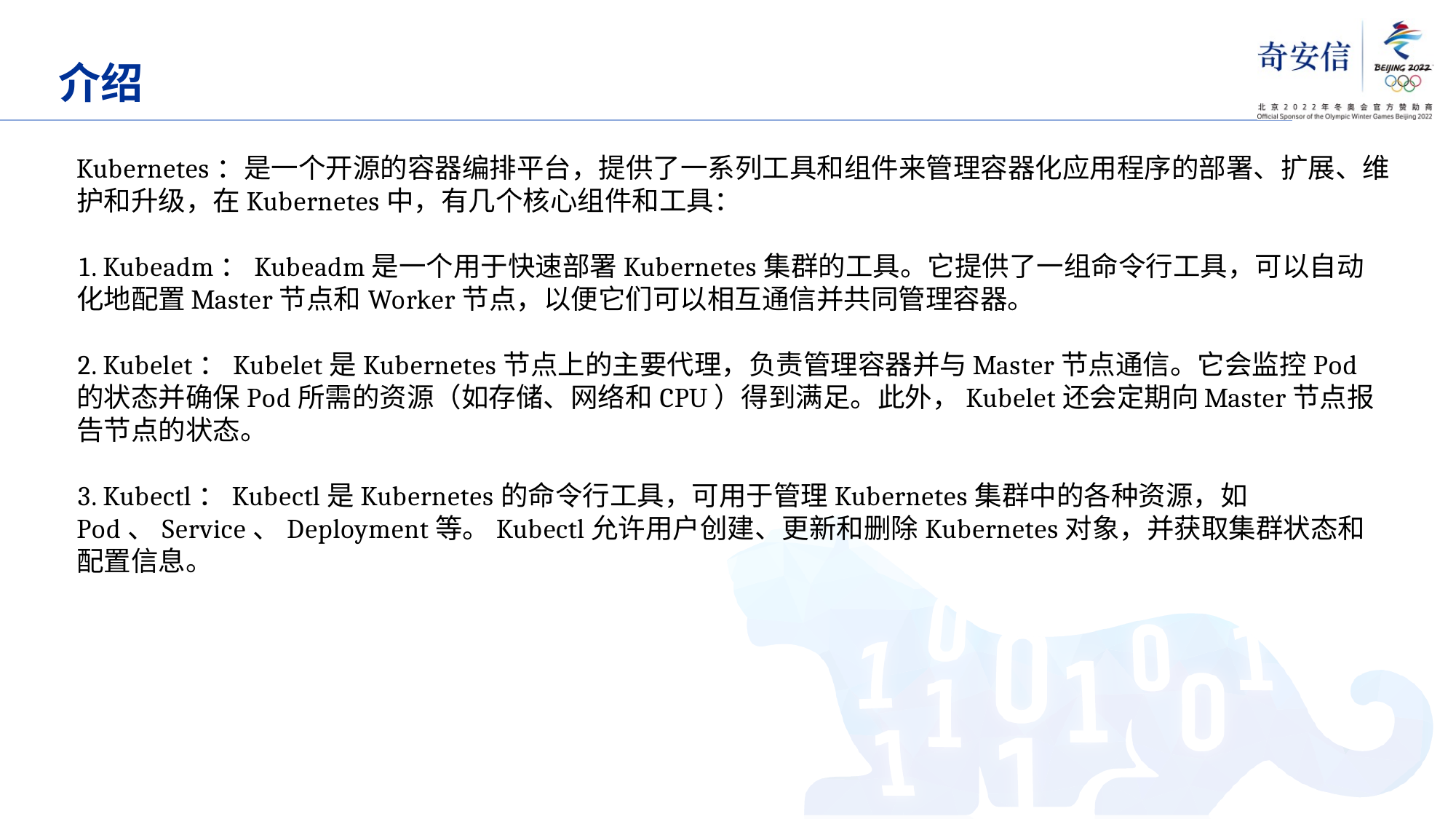

# 介绍
Kubernetes：是一个开源的容器编排平台，提供了一系列工具和组件来管理容器化应用程序的部署、扩展、维护和升级，在Kubernetes中，有几个核心组件和工具：
1. Kubeadm：Kubeadm是一个用于快速部署Kubernetes集群的工具。它提供了一组命令行工具，可以自动化地配置Master节点和Worker节点，以便它们可以相互通信并共同管理容器。

2. Kubelet：Kubelet是Kubernetes节点上的主要代理，负责管理容器并与Master节点通信。它会监控Pod的状态并确保Pod所需的资源（如存储、网络和CPU）得到满足。此外，Kubelet还会定期向Master节点报告节点的状态。

3. Kubectl：Kubectl是Kubernetes的命令行工具，可用于管理Kubernetes集群中的各种资源，如Pod、Service、Deployment等。Kubectl允许用户创建、更新和删除Kubernetes对象，并获取集群状态和配置信息。